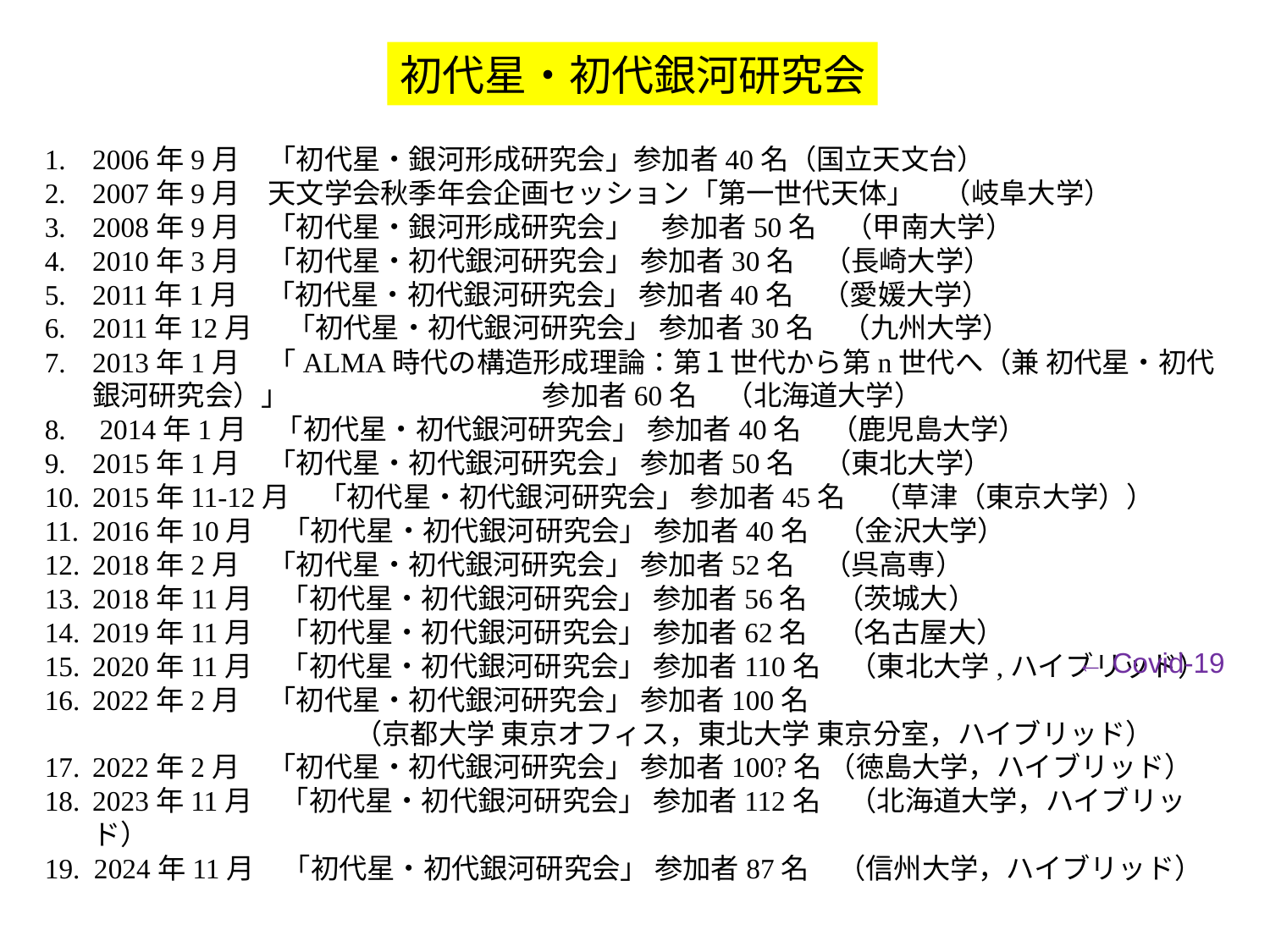

初代星・初代銀河研究会
2006年9月　「初代星・銀河形成研究会」参加者40名（国立天文台）
2007年9月　天文学会秋季年会企画セッション「第一世代天体」　（岐阜大学）
2008年9月　「初代星・銀河形成研究会」　参加者50名　（甲南大学）
2010年3月　「初代星・初代銀河研究会」 参加者30名　（長崎大学）
2011年1月　「初代星・初代銀河研究会」 参加者40名　（愛媛大学）
2011年12月　 「初代星・初代銀河研究会」 参加者30名　（九州大学）
2013年1月　「ALMA時代の構造形成理論：第１世代から第n世代へ（兼 初代星・初代銀河研究会）」　　　　　　　　　参加者60名　（北海道大学）
 2014年1月　「初代星・初代銀河研究会」 参加者40名　（鹿児島大学）
2015年1月　「初代星・初代銀河研究会」 参加者50名　（東北大学）
2015年11-12月　「初代星・初代銀河研究会」 参加者45名　（草津（東京大学））
2016年10月　「初代星・初代銀河研究会」 参加者40名　（金沢大学）
2018年2月　「初代星・初代銀河研究会」 参加者52名　（呉高専）
2018年11月　「初代星・初代銀河研究会」 参加者56名　（茨城大）
2019年11月　「初代星・初代銀河研究会」 参加者62名　（名古屋大）
2020年11月　「初代星・初代銀河研究会」 参加者110名　（東北大学,ハイブリッド）
2022年2月　「初代星・初代銀河研究会」 参加者100名
　　　　　　　　　　　（京都大学 東京オフィス，東北大学 東京分室，ハイブリッド）
2022年2月　「初代星・初代銀河研究会」 参加者100?名 （徳島大学，ハイブリッド）
2023年11月　「初代星・初代銀河研究会」 参加者112名　（北海道大学，ハイブリッド）
19.  2024年11月　「初代星・初代銀河研究会」 参加者87名　（信州大学，ハイブリッド）
← Covid-19